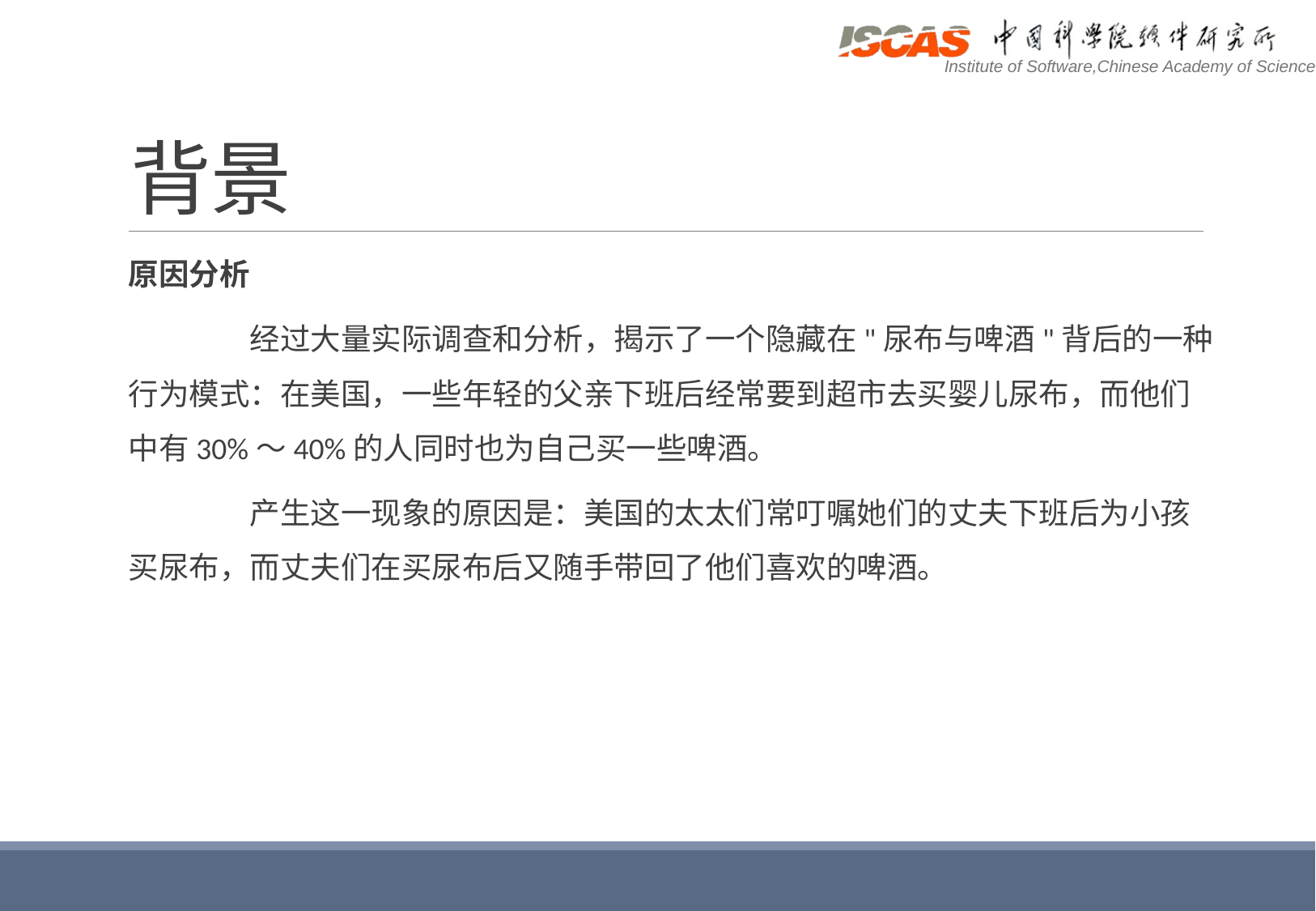

# 背景
原因分析
	经过大量实际调查和分析，揭示了一个隐藏在"尿布与啤酒"背后的一种行为模式：在美国，一些年轻的父亲下班后经常要到超市去买婴儿尿布，而他们中有30%～40%的人同时也为自己买一些啤酒。
	产生这一现象的原因是：美国的太太们常叮嘱她们的丈夫下班后为小孩买尿布，而丈夫们在买尿布后又随手带回了他们喜欢的啤酒。